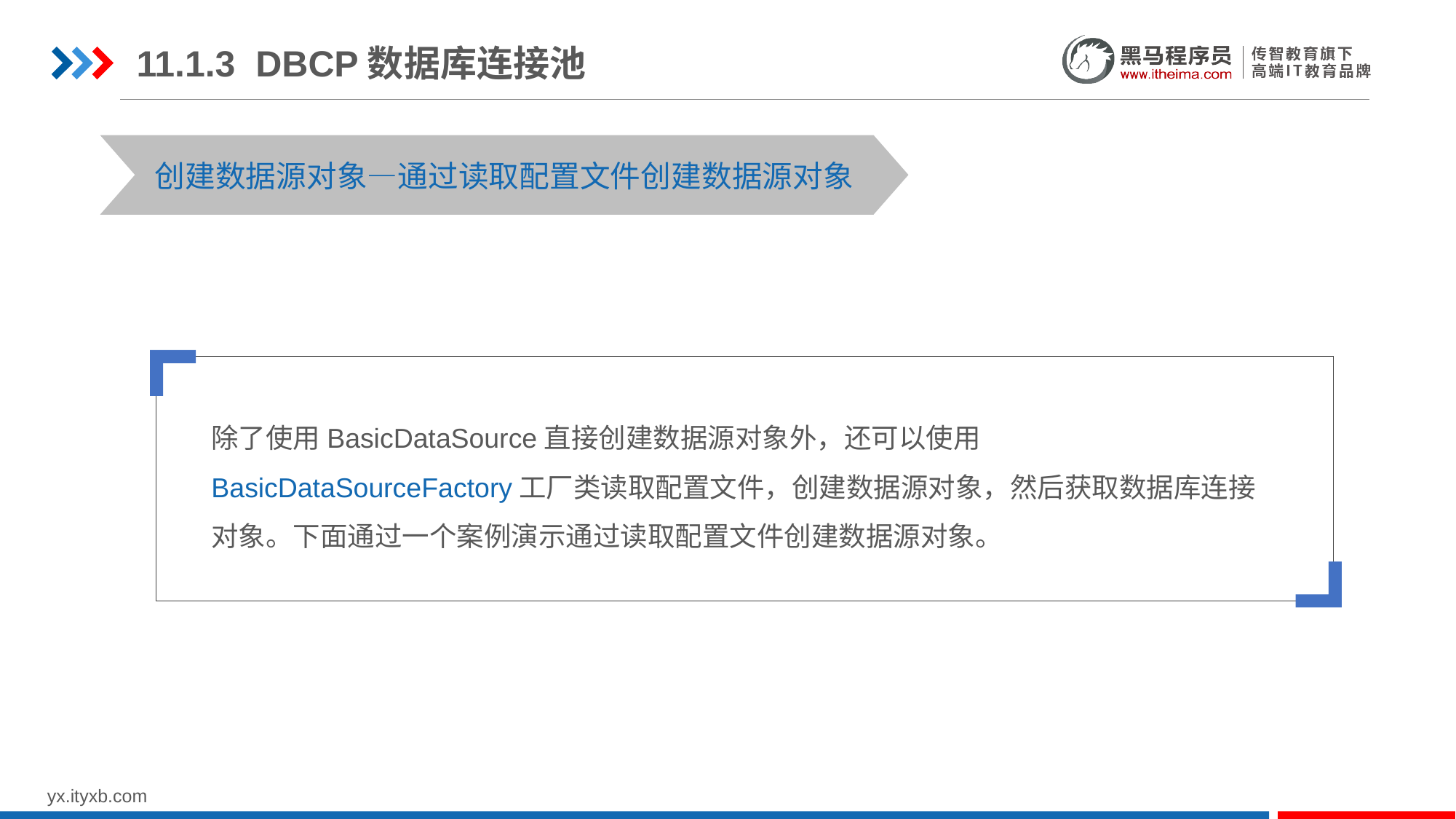

11.1.3  DBCP数据库连接池

STEP  01
STEP  03
创建数据源对象—通过读取配置文件创建数据源对象

除了使用BasicDataSource直接创建数据源对象外，还可以使用BasicDataSourceFactory工厂类读取配置文件，创建数据源对象，然后获取数据库连接对象。下面通过一个案例演示通过读取配置文件创建数据源对象。